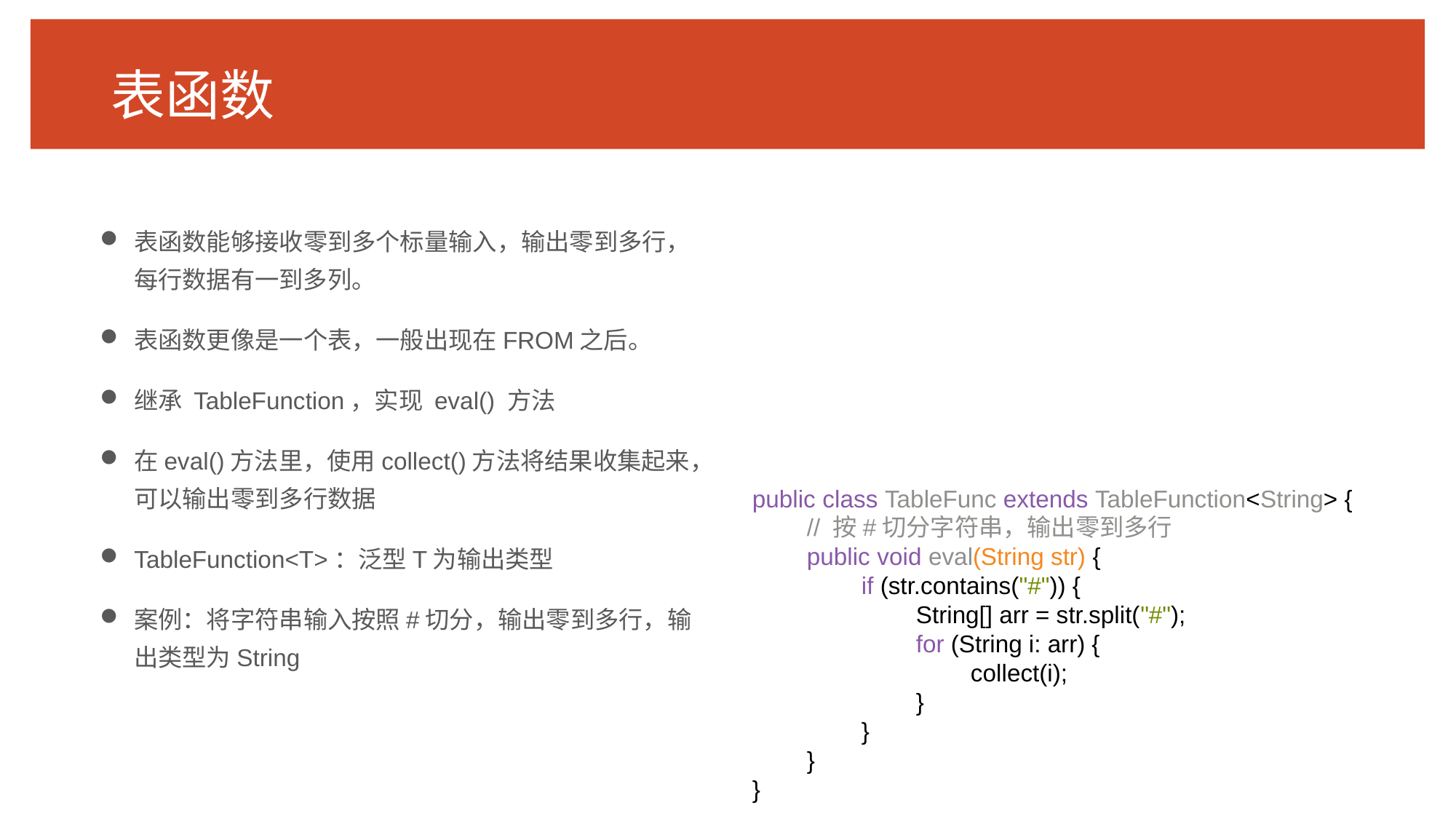

# 表函数
表函数能够接收零到多个标量输入，输出零到多行，每行数据有一到多列。
表函数更像是一个表，一般出现在FROM之后。
继承 TableFunction，实现 eval() 方法
在eval()方法里，使用collect()方法将结果收集起来，可以输出零到多行数据
TableFunction<T>：泛型T为输出类型
案例：将字符串输入按照#切分，输出零到多行，输出类型为String
public class TableFunc extends TableFunction<String> {
// 按#切分字符串，输出零到多行
public void eval(String str) {
if (str.contains("#")) {
String[] arr = str.split("#");
for (String i: arr) {
collect(i);
}
}
}
}